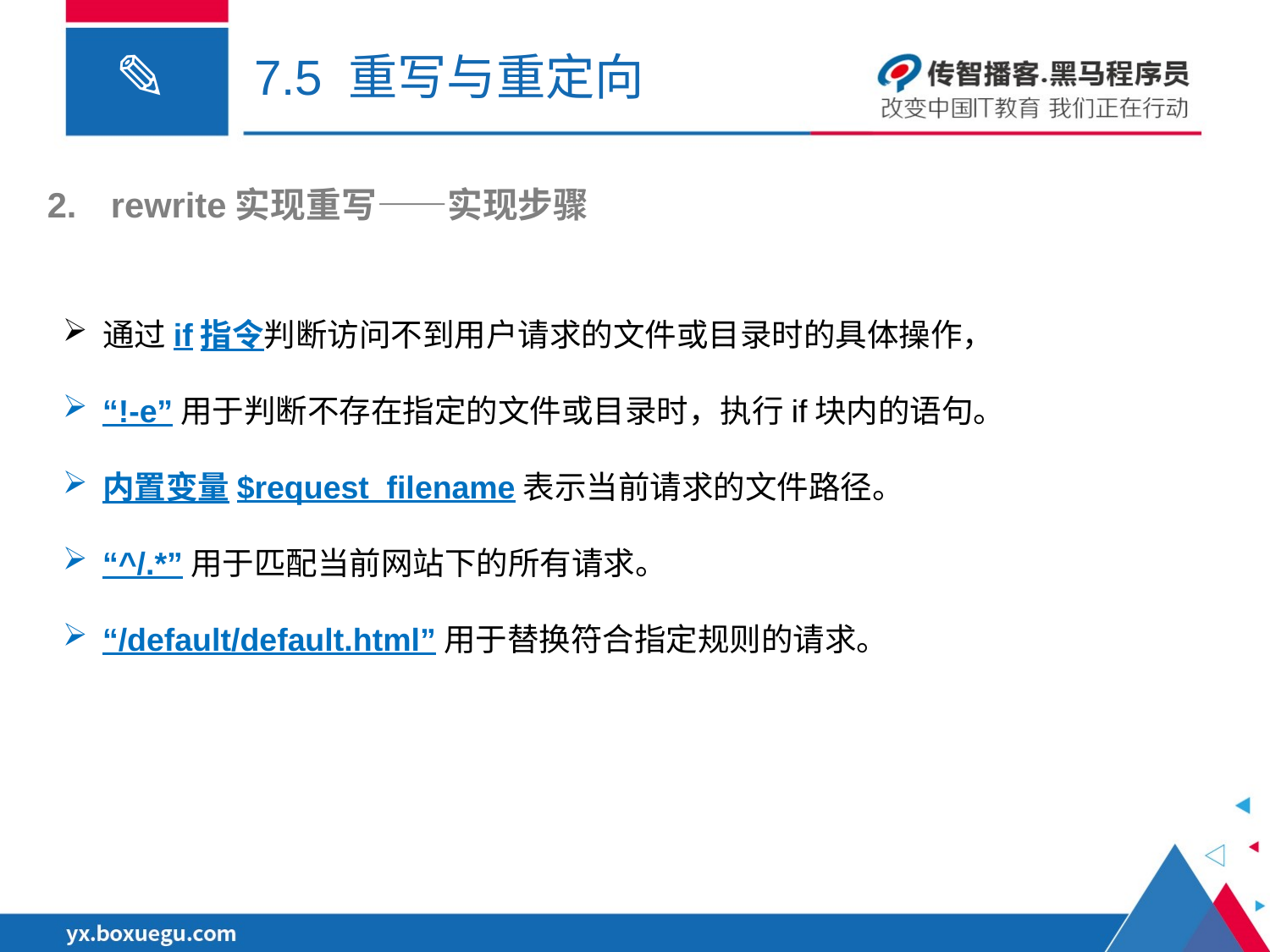

# 7.5 重写与重定向
rewrite实现重写——实现步骤
通过if指令判断访问不到用户请求的文件或目录时的具体操作，
“!-e”用于判断不存在指定的文件或目录时，执行if块内的语句。
内置变量$request_filename表示当前请求的文件路径。
“^/.*”用于匹配当前网站下的所有请求。
“/default/default.html”用于替换符合指定规则的请求。